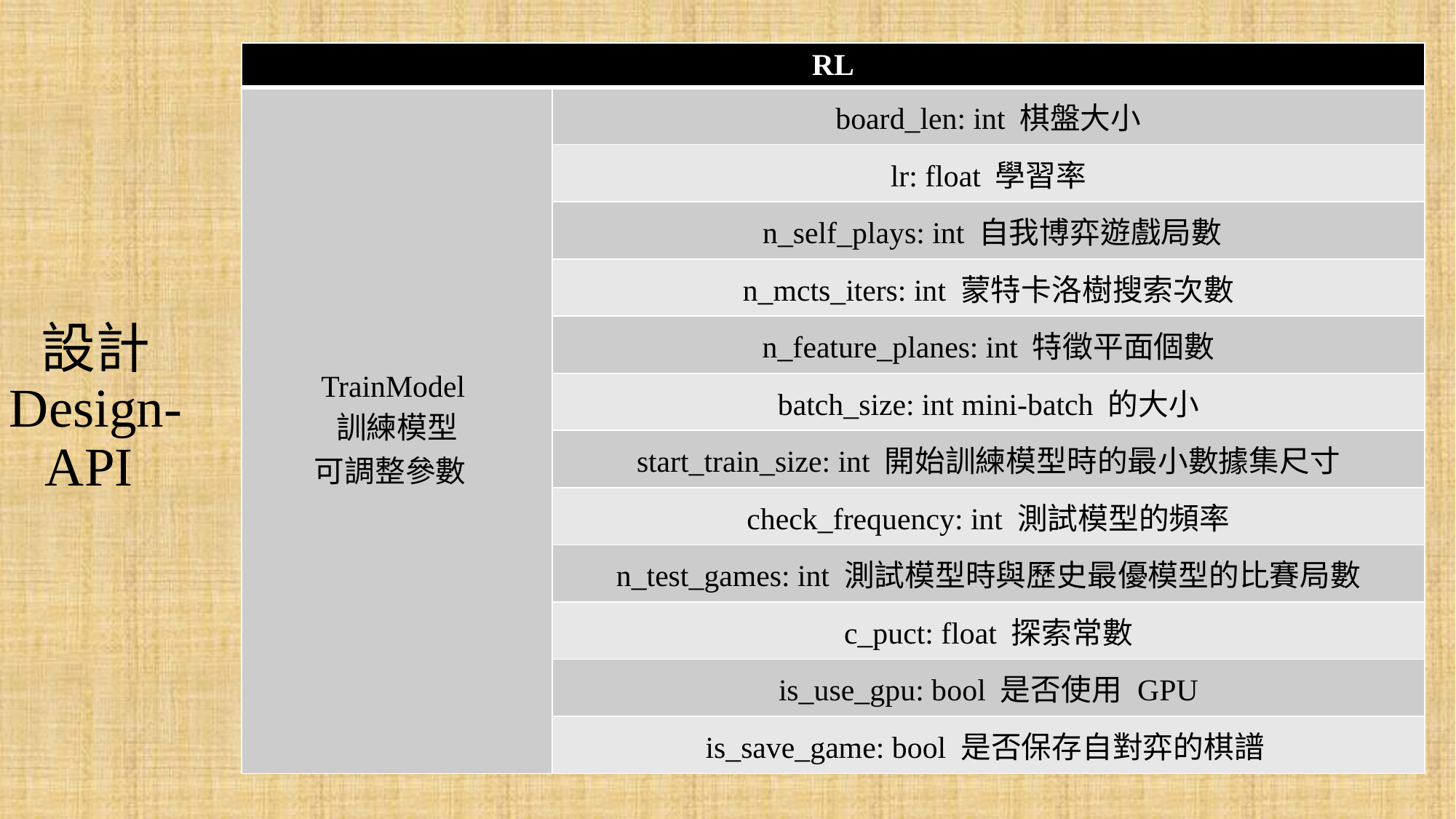

| RL |  |
| --- | --- |
| TrainModel 訓練模型 可調整參數 | board\_len: int 棋盤大小 |
|  | lr: float 學習率 |
|  | n\_self\_plays: int 自我博弈遊戲局數 |
|  | n\_mcts\_iters: int 蒙特卡洛樹搜索次數 |
|  | n\_feature\_planes: int 特徵平面個數 |
|  | batch\_size: int mini-batch 的大小 |
|  | start\_train\_size: int 開始訓練模型時的最小數據集尺寸 |
|  | check\_frequency: int 測試模型的頻率 |
|  | n\_test\_games: int 測試模型時與歷史最優模型的比賽局數 |
|  | c\_puct: float 探索常數 |
|  | is\_use\_gpu: bool 是否使用 GPU |
|  | is\_save\_game: bool 是否保存自對弈的棋譜 |
# 設計 Design-API